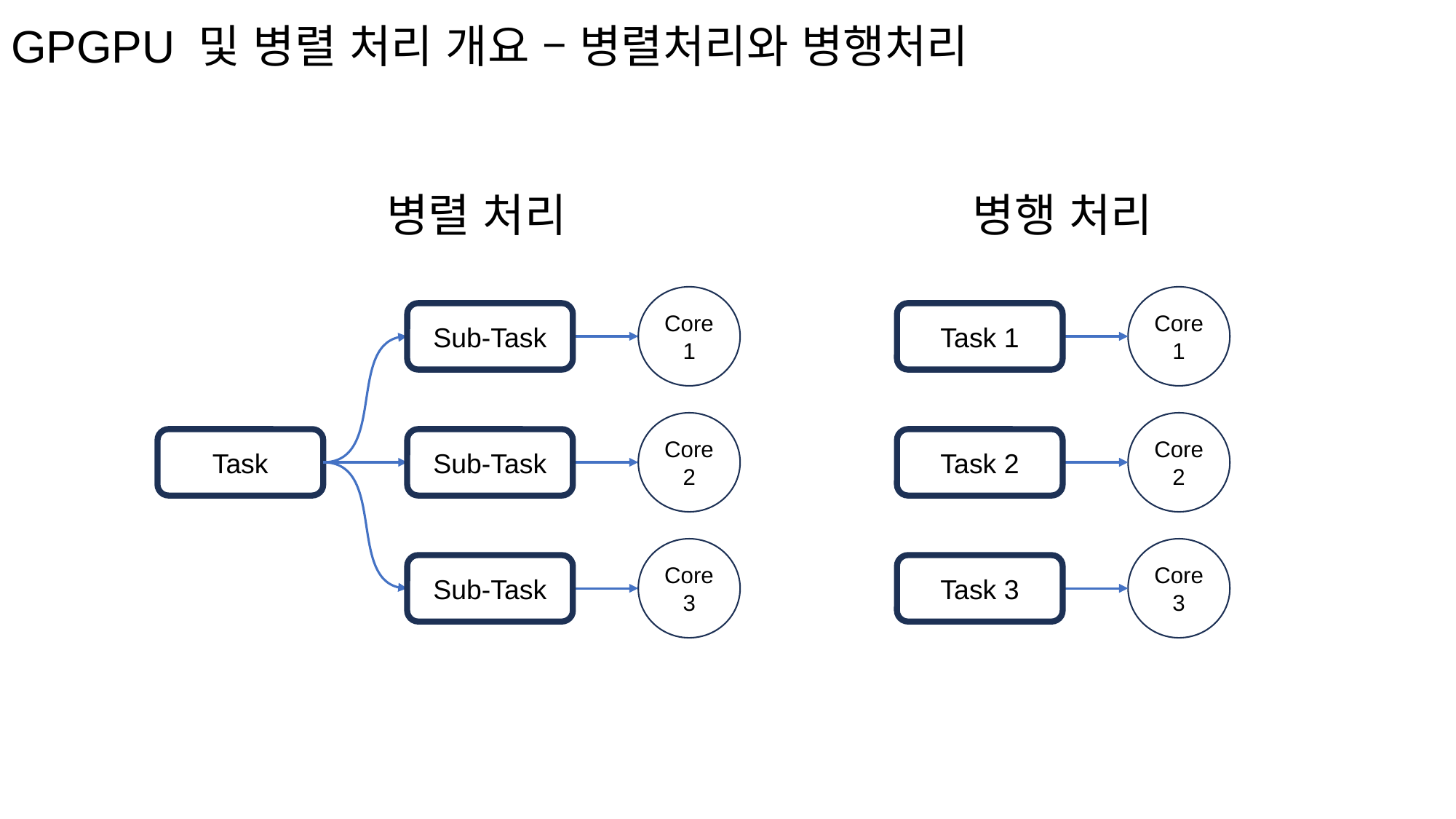

# GPGPU 및 병렬 처리 개요 – 병렬처리와 병행처리
병렬 처리
Core
1
Sub-Task
Core
2
Task
Sub-Task
Core
3
Sub-Task
병행 처리
Core
1
Task 1
Core
2
Task 2
Core
3
Task 3